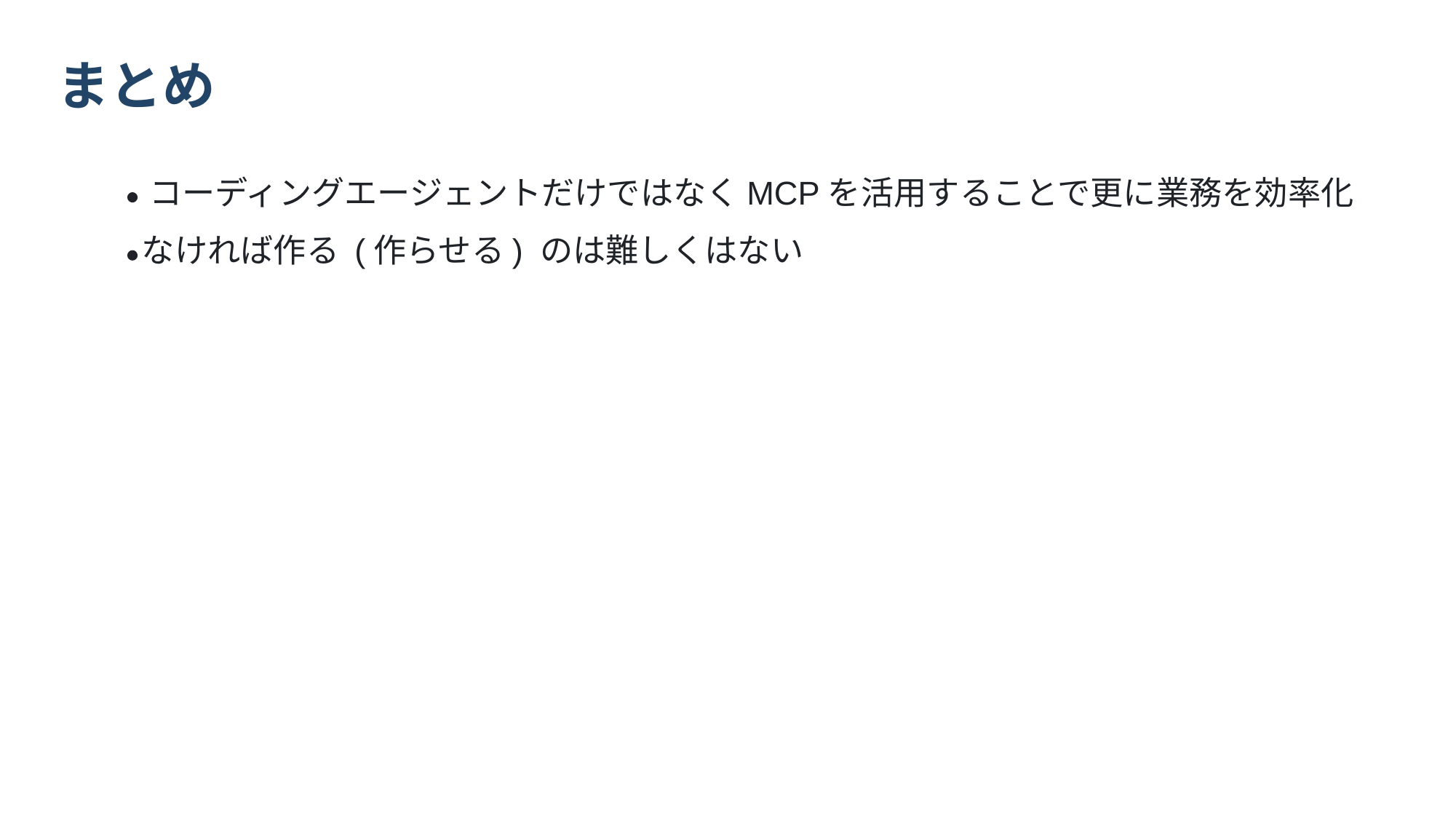

まとめ
コーディングエージェントだけではなくMCPを活⽤することで更に業務を効率化

なければ作る (作らせる) のは難しくはない